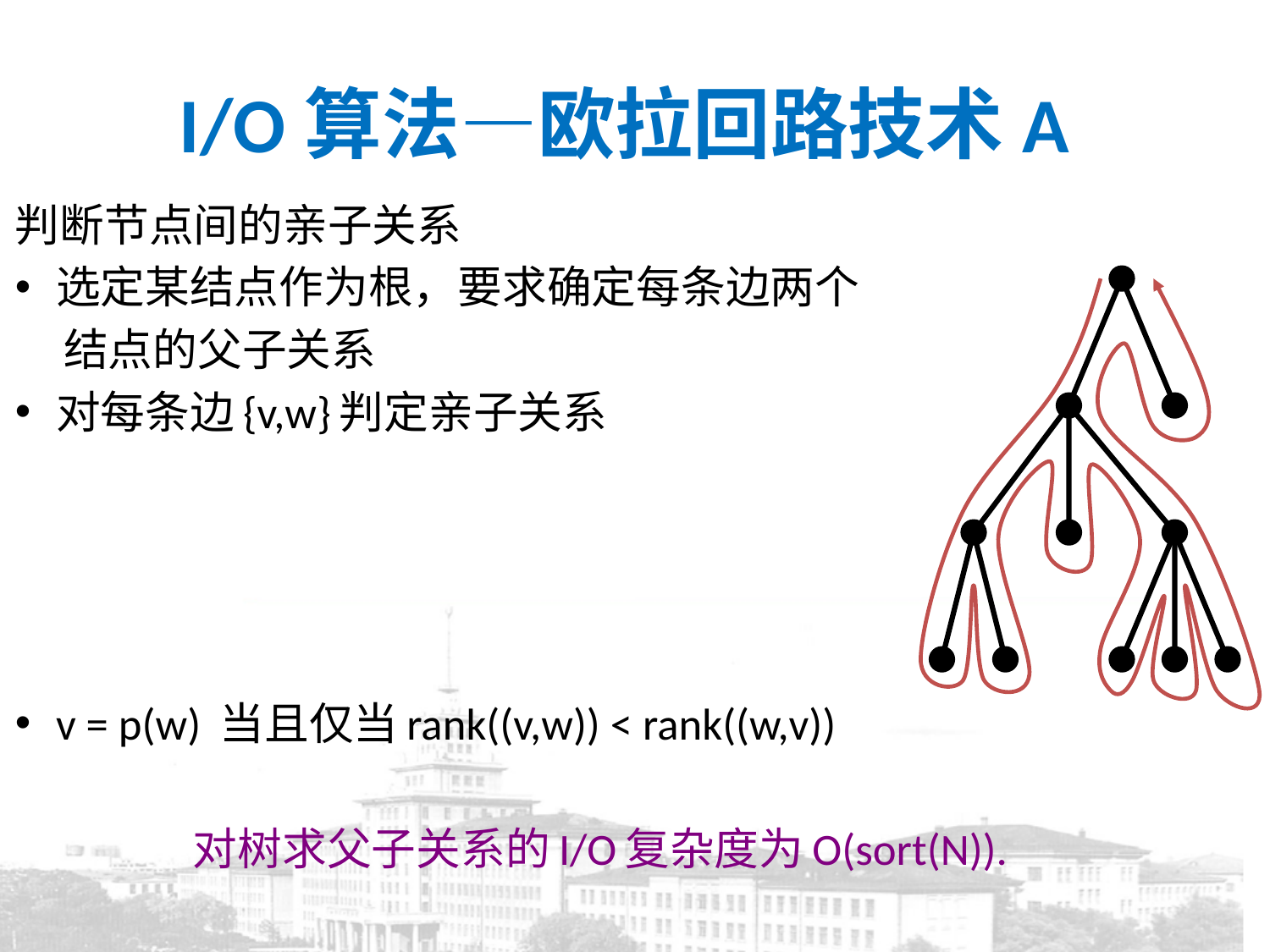

# I/O算法—欧拉回路技术A
判断节点间的亲子关系
选定某结点作为根，要求确定每条边两个
    结点的父子关系
对每条边{v,w}判定亲子关系

v = p(w) 当且仅当rank((v,w)) < rank((w,v))

对树求父子关系的I/O复杂度为O(sort(N)).